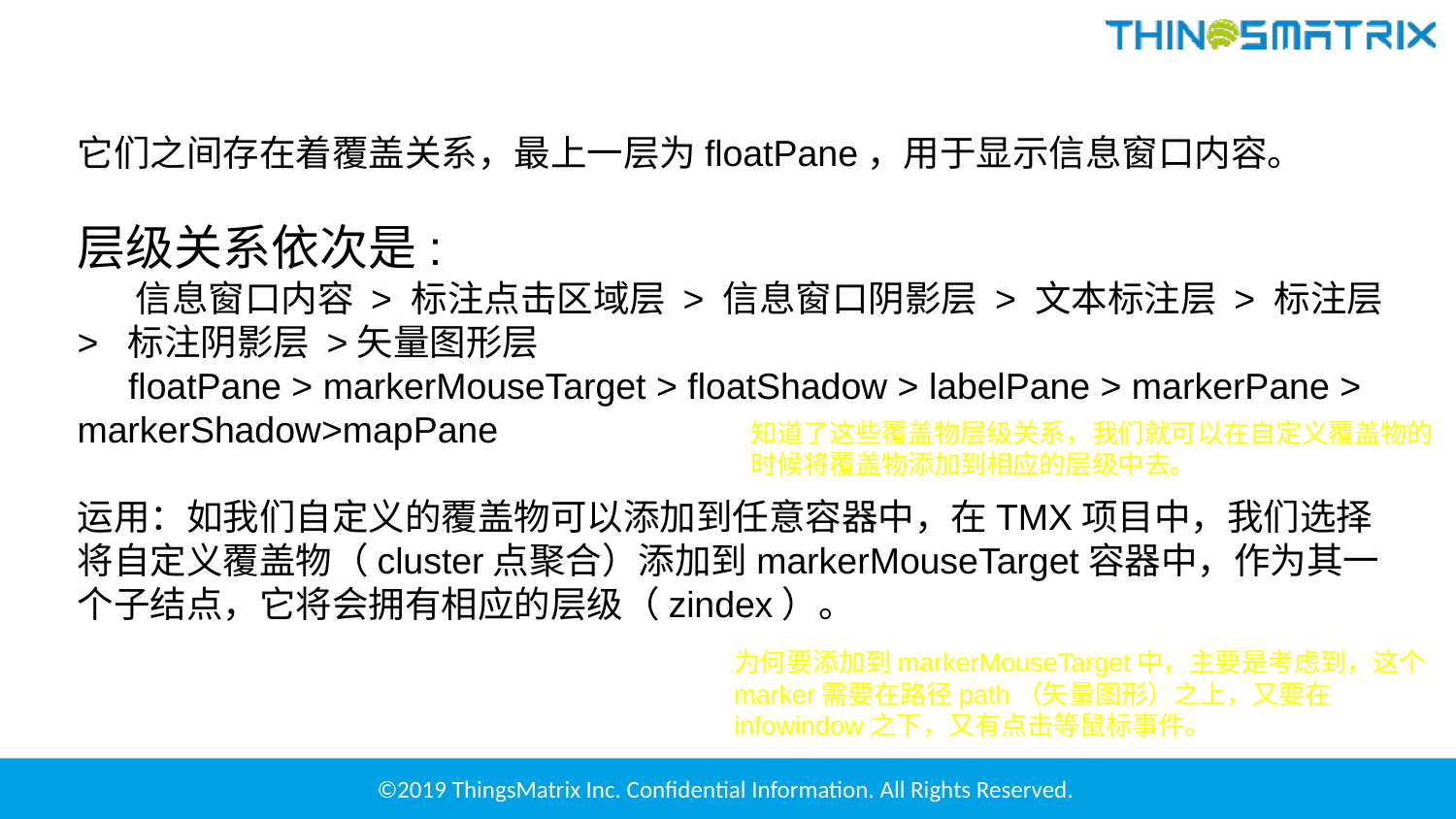

它们之间存在着覆盖关系，最上一层为floatPane，用于显示信息窗口内容。

层级关系依次是:
      信息窗口内容 > 标注点击区域层 > 信息窗口阴影层 > 文本标注层 > 标注层  >  标注阴影层 >矢量图形层
     floatPane > markerMouseTarget > floatShadow > labelPane > markerPane > markerShadow>mapPane

运用：如我们自定义的覆盖物可以添加到任意容器中，在TMX项目中，我们选择将自定义覆盖物（cluster点聚合）添加到markerMouseTarget容器中，作为其一个子结点，它将会拥有相应的层级（zindex）。

知道了这些覆盖物层级关系，我们就可以在自定义覆盖物的时候将覆盖物添加到相应的层级中去。
为何要添加到markerMouseTarget中，主要是考虑到，这个marker需要在路径path（矢量图形）之上，又要在infowindow之下，又有点击等鼠标事件。